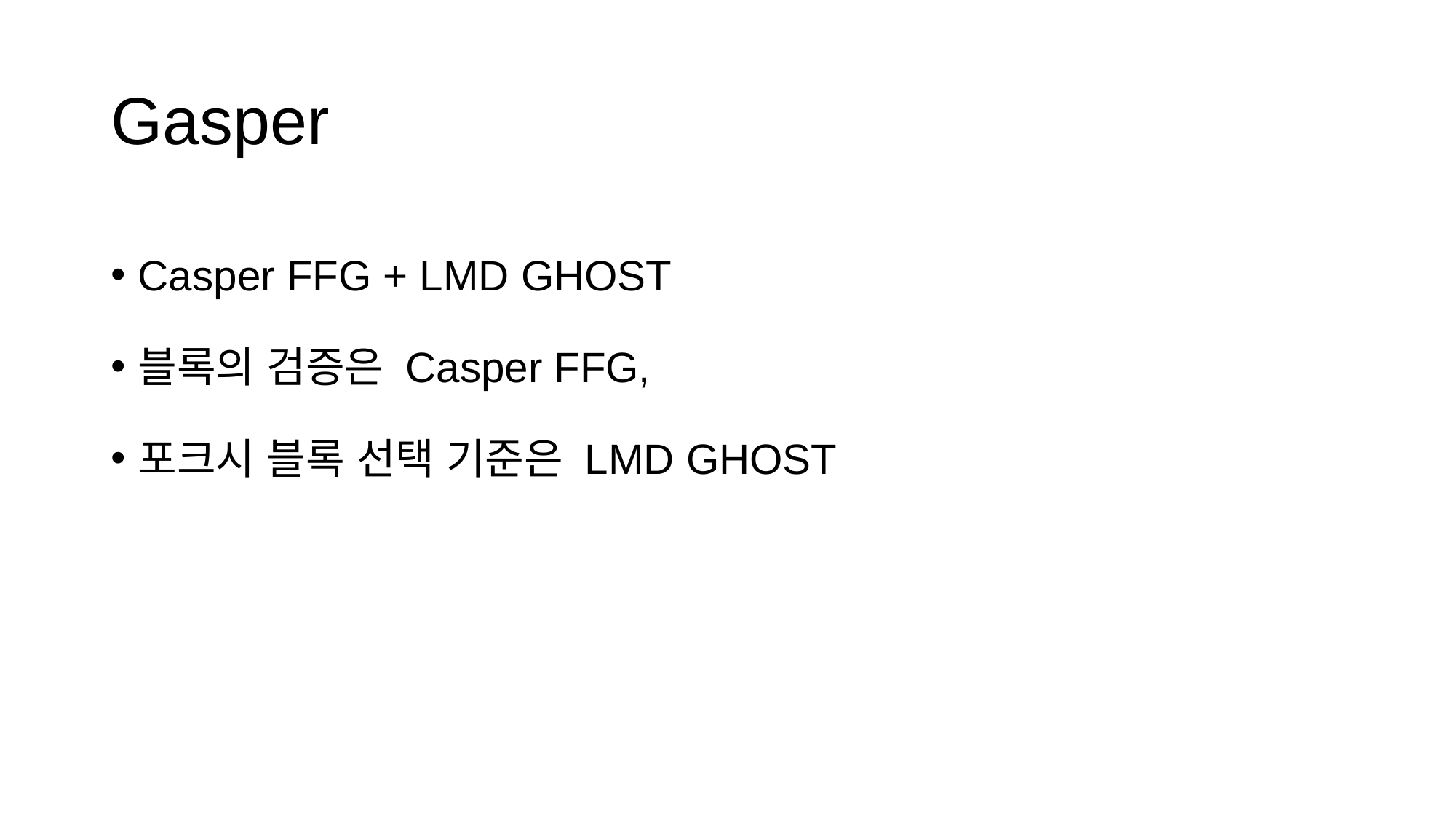

# Gasper
Casper FFG + LMD GHOST
블록의 검증은 Casper FFG,
포크시 블록 선택 기준은 LMD GHOST